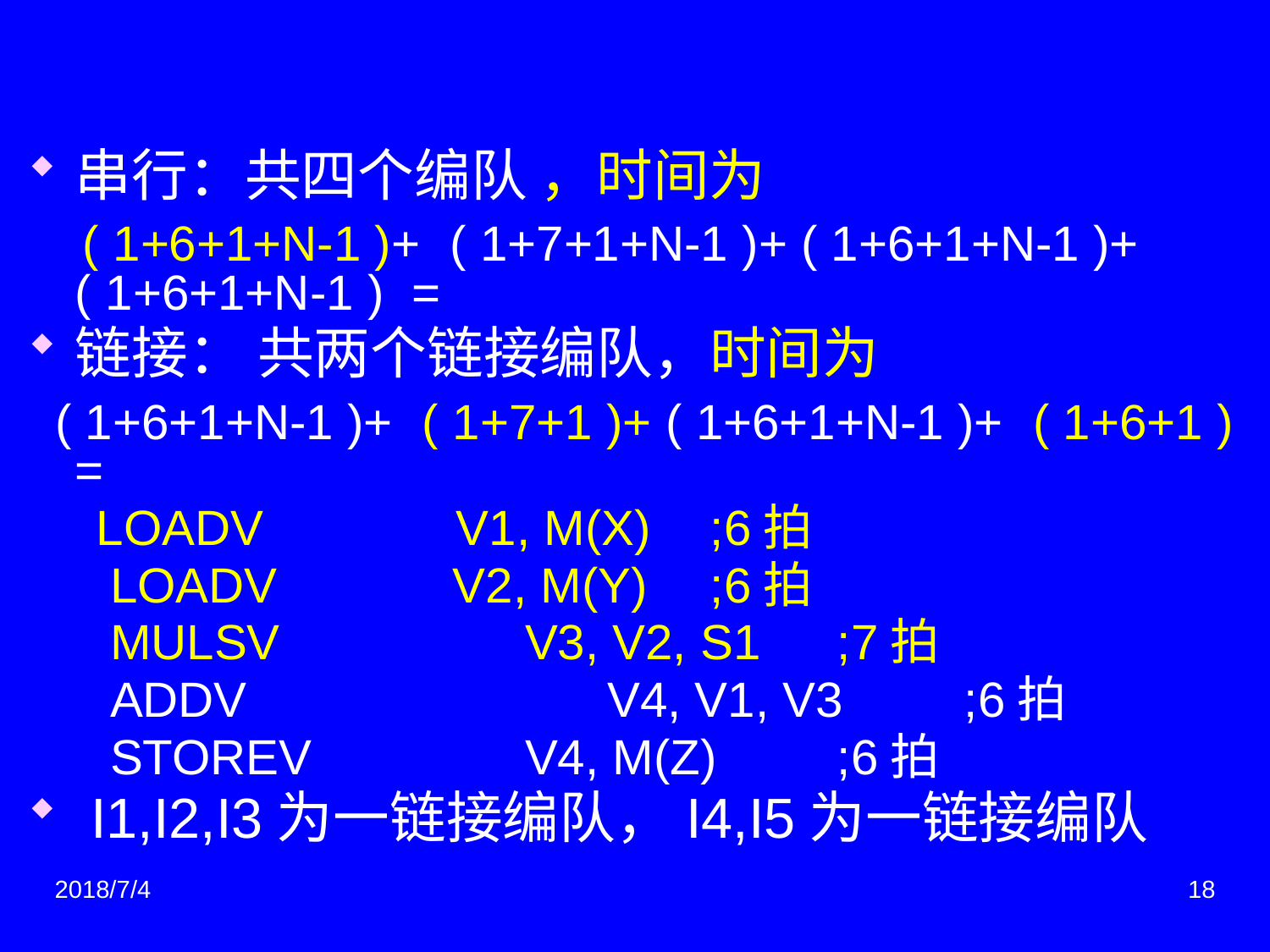

串行：共四个编队 ，时间为
    ( 1+6+1+N-1 )+  ( 1+7+1+N-1 )+ ( 1+6+1+N-1 )+  ( 1+6+1+N-1 )  =
链接： 共两个链接编队，时间为
  ( 1+6+1+N-1 )+  ( 1+7+1 )+ ( 1+6+1+N-1 )+  ( 1+6+1 )  =
     LOADV		V1, M(X)	;6拍
      LOADV	         V2, M(Y)	;6拍
      MULSV		     V3, V2, S1	;7拍
      ADDV		           V4, V1, V3	;6拍
      STOREV		     V4, M(Z) 	;6拍
 I1,I2,I3为一链接编队，I4,I5为一链接编队
2018/7/4
18